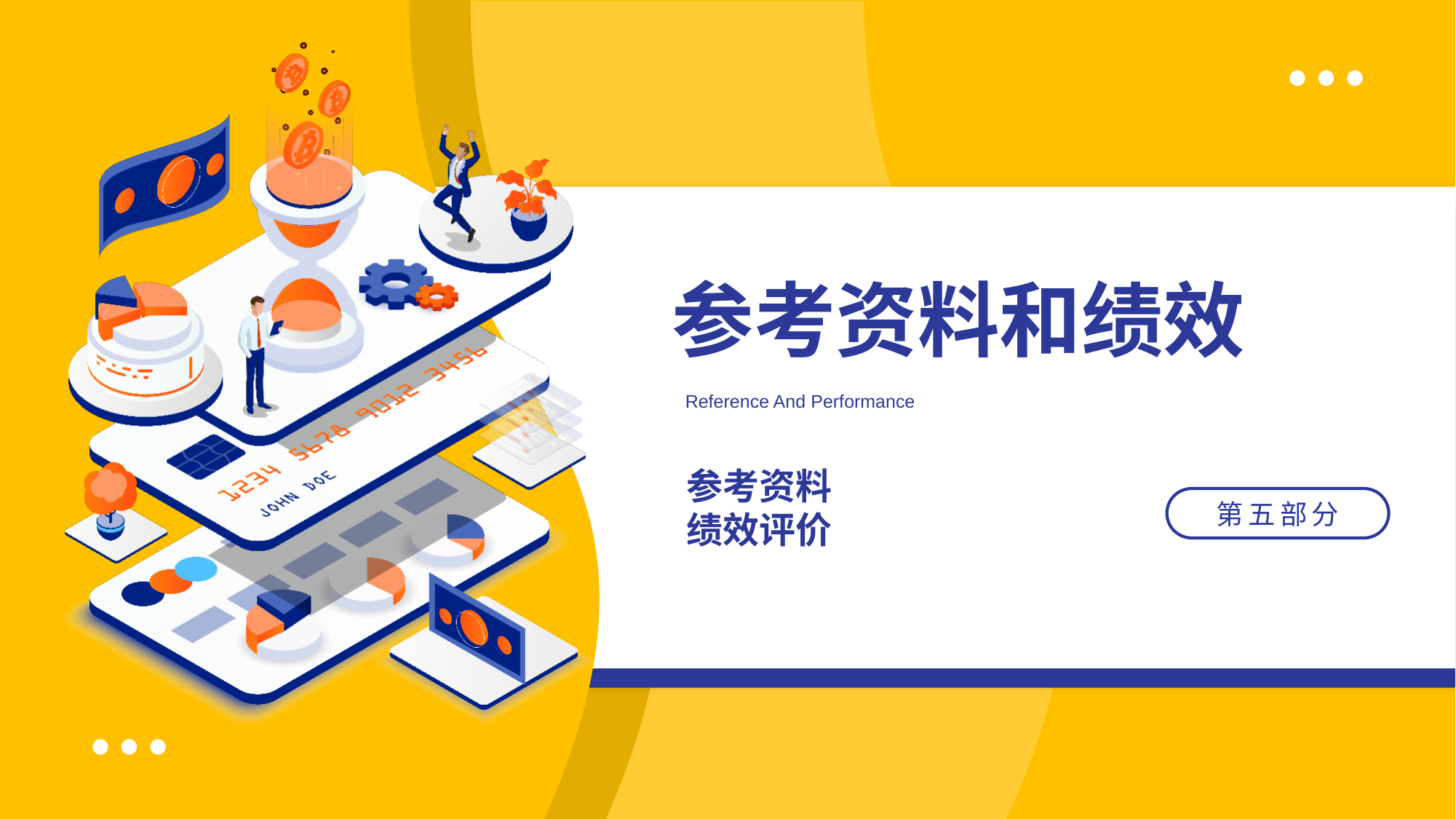

参考资料和绩效
Reference And Performance
参考资料
绩效评价

第五部分